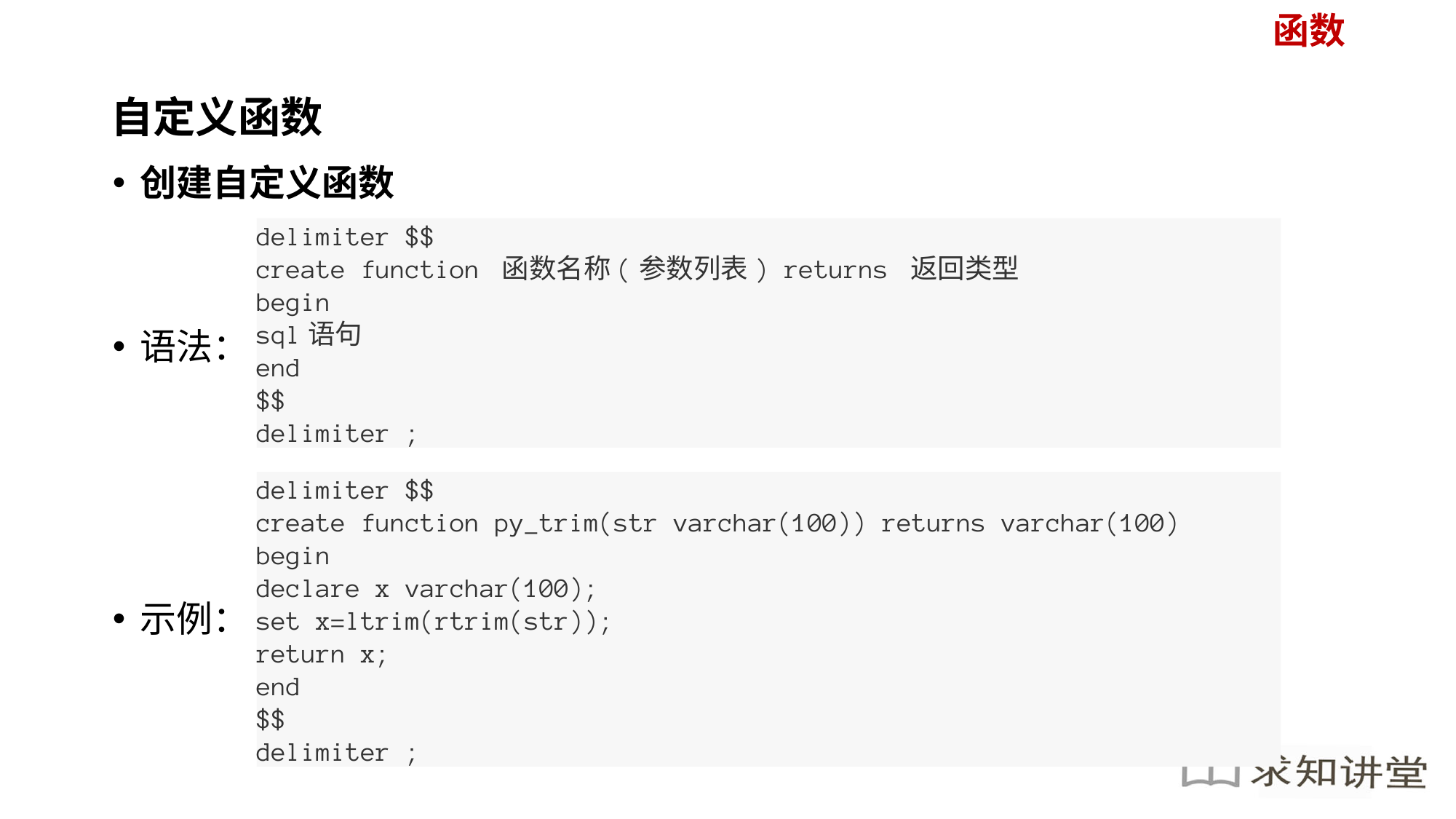

函数
# 自定义函数
创建自定义函数

语法：

示例：

delimiter $$
create function 函数名称(参数列表) returns 返回类型
begin
sql语句
end
$$
delimiter ;
delimiter $$
create function py_trim(str varchar(100)) returns varchar(100)
begin
declare x varchar(100);
set x=ltrim(rtrim(str));
return x;
end
$$
delimiter ;